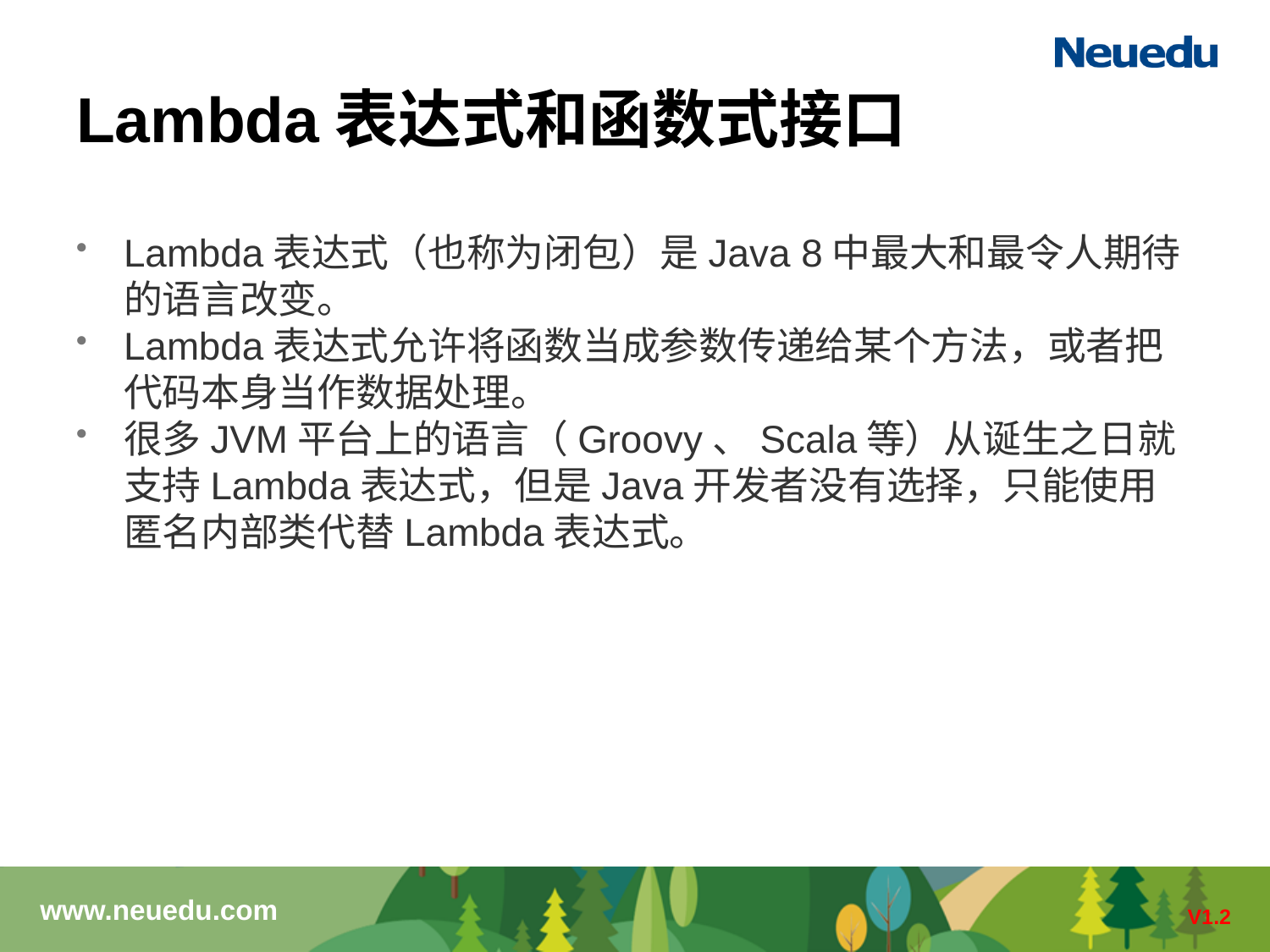

# Lambda表达式和函数式接口
Lambda表达式（也称为闭包）是Java 8中最大和最令人期待的语言改变。
Lambda表达式允许将函数当成参数传递给某个方法，或者把代码本身当作数据处理。
很多JVM平台上的语言（Groovy、Scala等）从诞生之日就支持Lambda表达式，但是Java开发者没有选择，只能使用匿名内部类代替Lambda表达式。